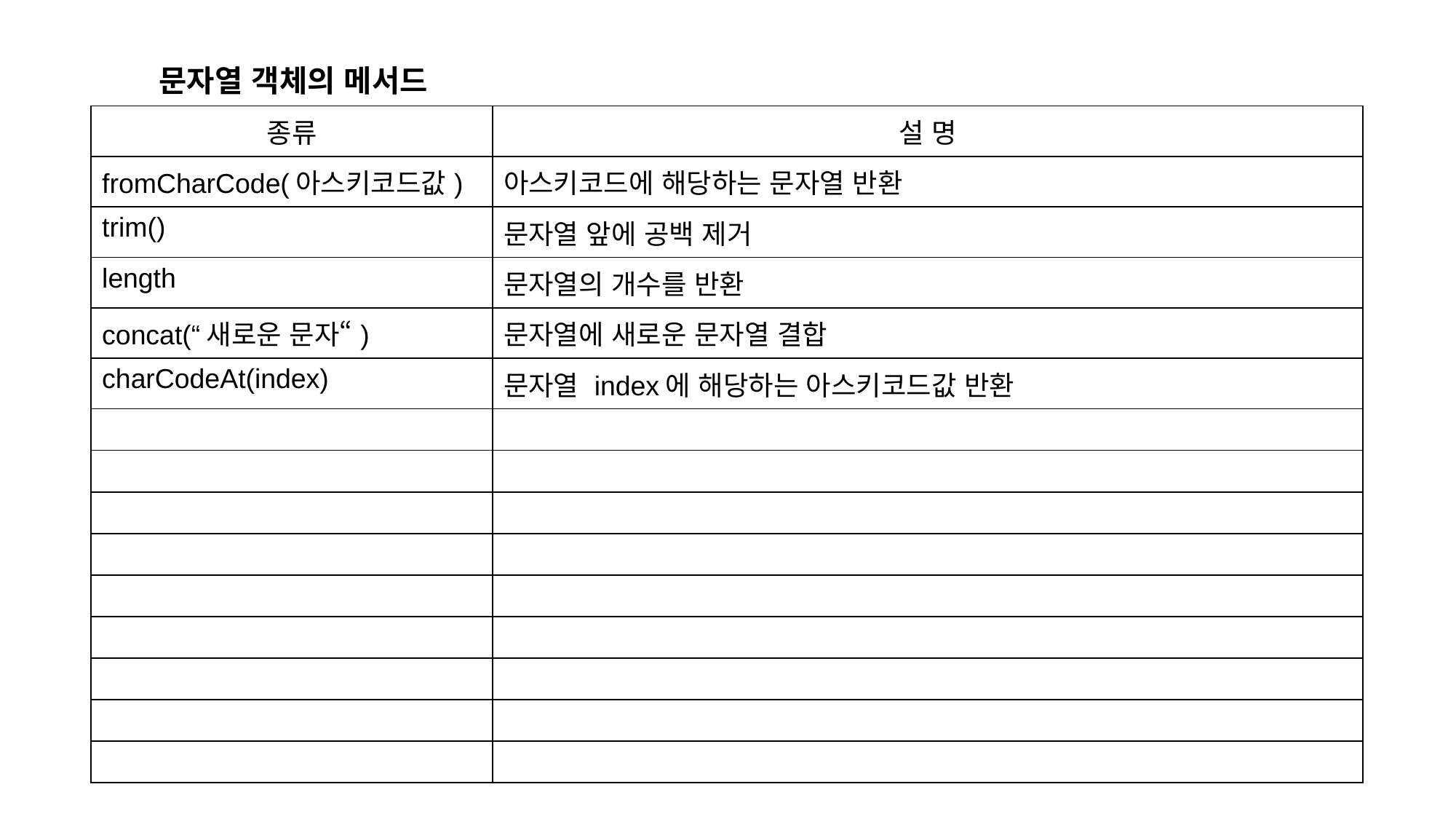

문자열 객체의 메서드
| 종류 | 설 명 |
| --- | --- |
| fromCharCode(아스키코드값) | 아스키코드에 해당하는 문자열 반환 |
| trim() | 문자열 앞에 공백 제거 |
| length | 문자열의 개수를 반환 |
| concat(“새로운 문자“) | 문자열에 새로운 문자열 결합 |
| charCodeAt(index) | 문자열 index에 해당하는 아스키코드값 반환 |
|  |  |
|  |  |
|  |  |
|  |  |
|  |  |
|  |  |
|  |  |
|  |  |
|  |  |